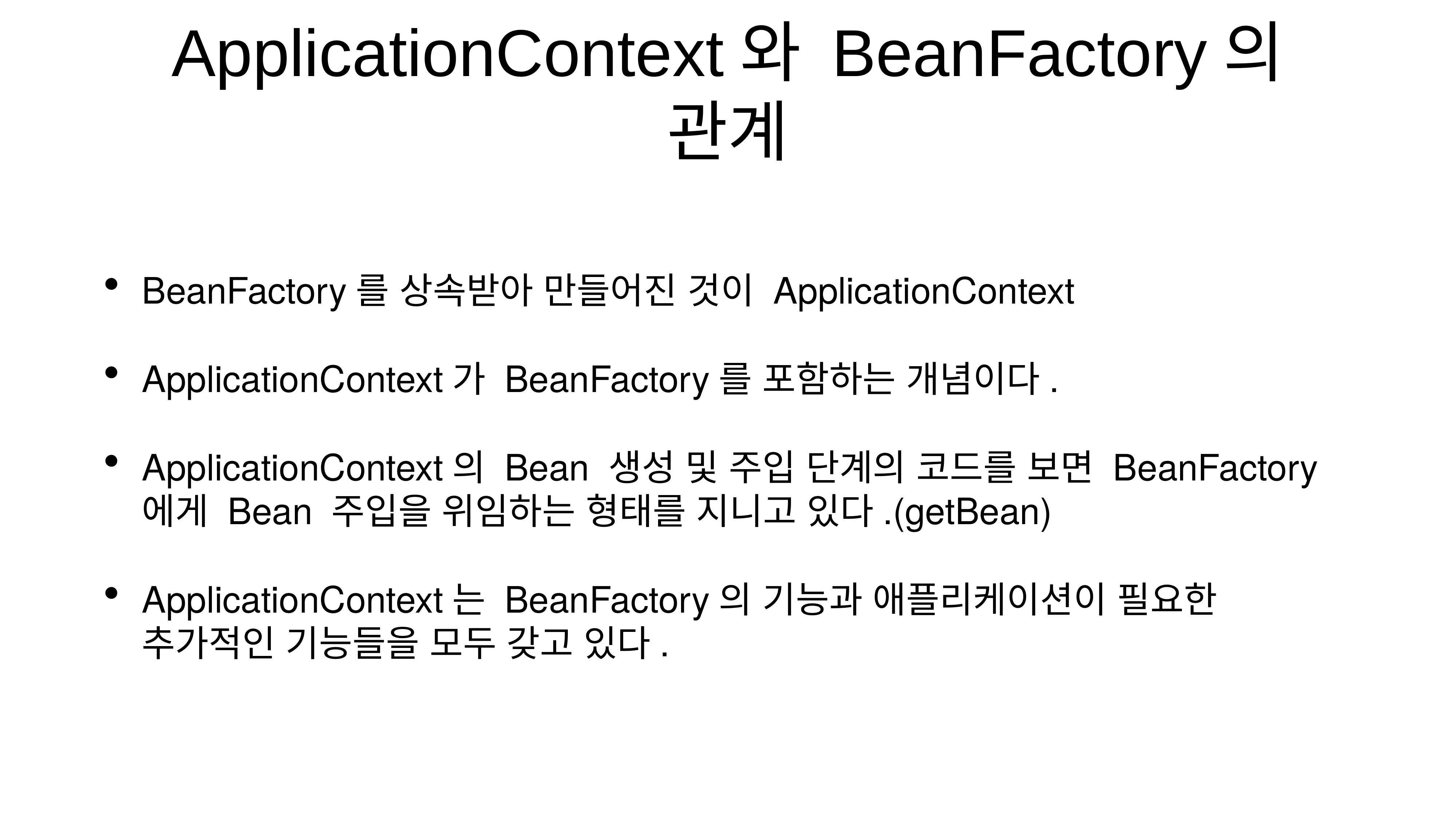

# ApplicationContext와 BeanFactory의 관계
BeanFactory를 상속받아 만들어진 것이 ApplicationContext
ApplicationContext가 BeanFactory를 포함하는 개념이다.
ApplicationContext의 Bean 생성 및 주입 단계의 코드를 보면 BeanFactory에게 Bean 주입을 위임하는 형태를 지니고 있다.(getBean)
ApplicationContext는 BeanFactory의 기능과 애플리케이션이 필요한 추가적인 기능들을 모두 갖고 있다.